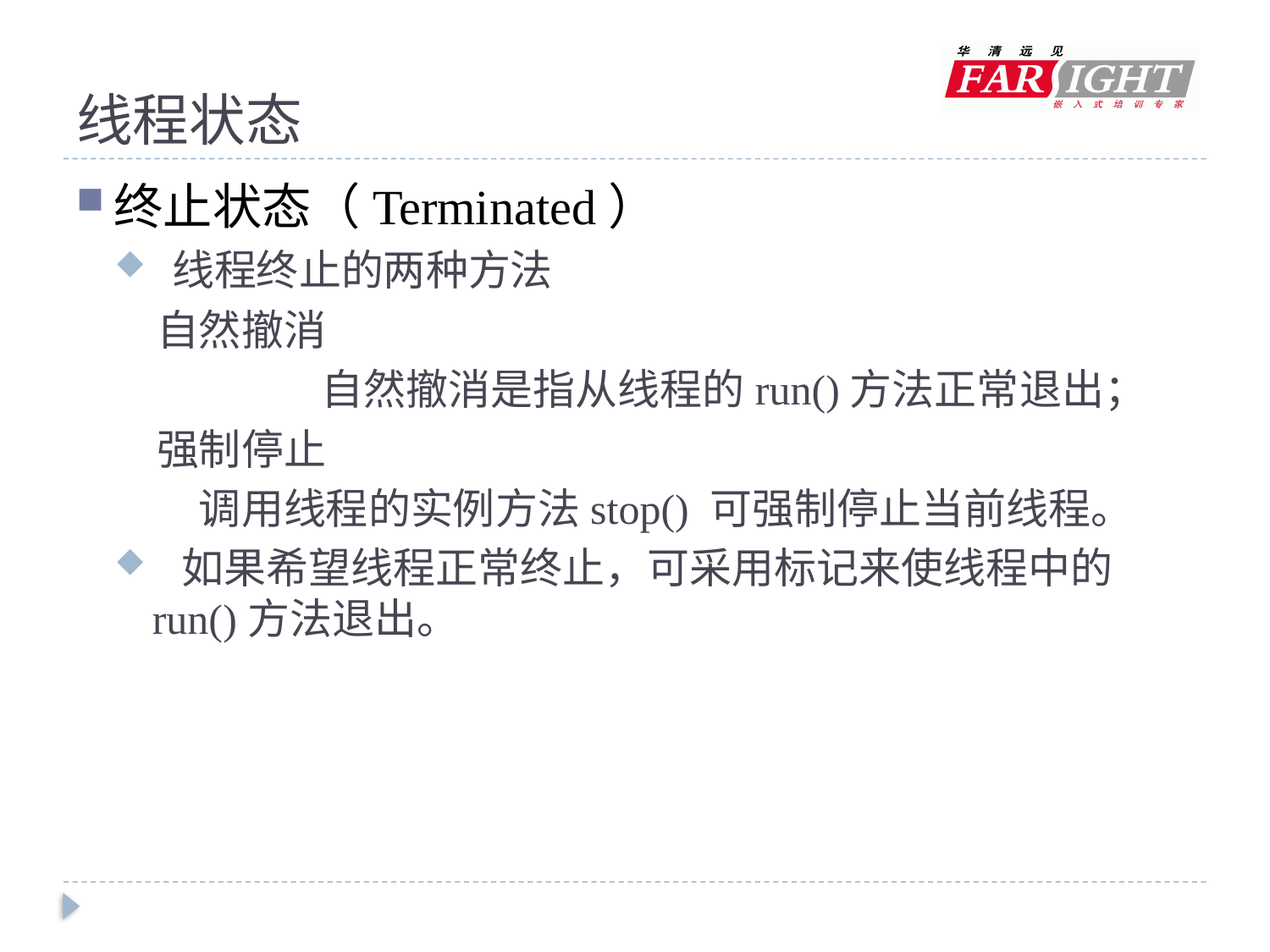

# 线程状态
终止状态（Terminated）
 线程终止的两种方法
　自然撤消
		　自然撤消是指从线程的run()方法正常退出；
　强制停止
　　调用线程的实例方法stop() 可强制停止当前线程。
  如果希望线程正常终止，可采用标记来使线程中的run()方法退出。